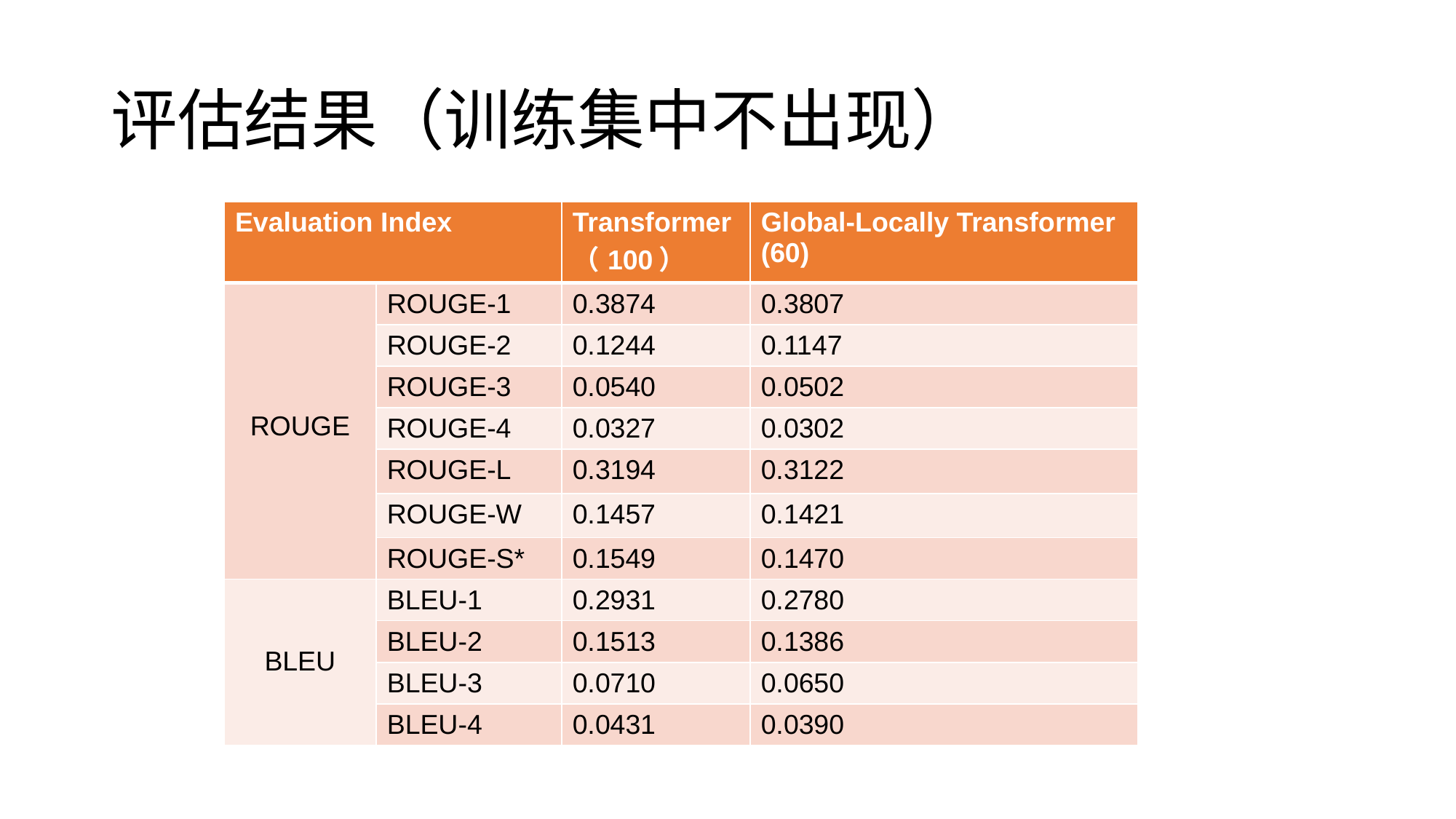

# 评估结果（训练集中不出现）
| Evaluation Index |  | Transformer（100） | Global-Locally Transformer (60) |
| --- | --- | --- | --- |
| ROUGE | ROUGE-1 | 0.3874 | 0.3807 |
|  | ROUGE-2 | 0.1244 | 0.1147 |
|  | ROUGE-3 | 0.0540 | 0.0502 |
|  | ROUGE-4 | 0.0327 | 0.0302 |
|  | ROUGE-L | 0.3194 | 0.3122 |
|  | ROUGE-W | 0.1457 | 0.1421 |
|  | ROUGE-S\* | 0.1549 | 0.1470 |
| BLEU | BLEU-1 | 0.2931 | 0.2780 |
|  | BLEU-2 | 0.1513 | 0.1386 |
|  | BLEU-3 | 0.0710 | 0.0650 |
|  | BLEU-4 | 0.0431 | 0.0390 |